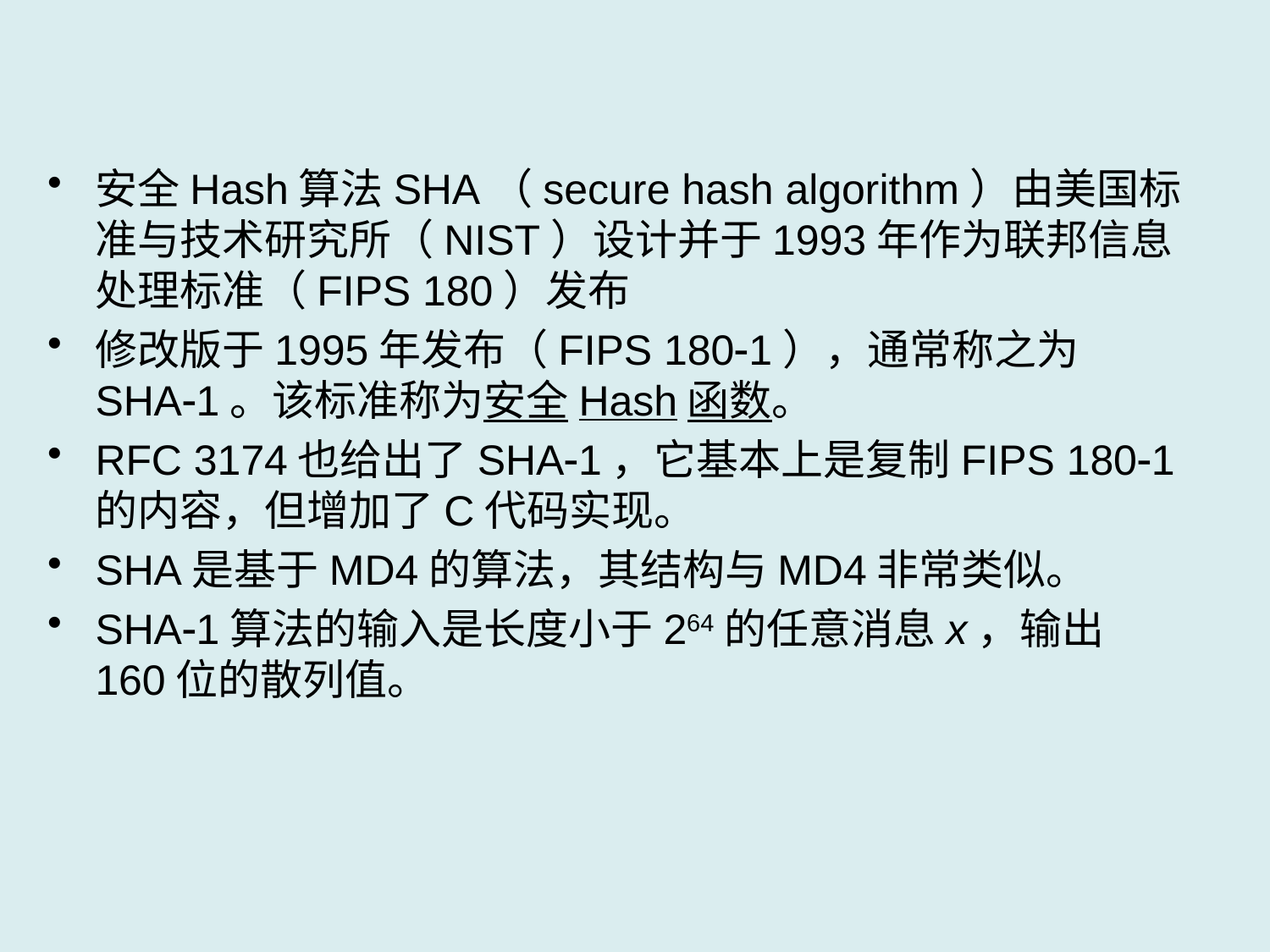

安全Hash算法SHA（secure hash algorithm）由美国标准与技术研究所（NIST）设计并于1993年作为联邦信息处理标准（FIPS 180）发布
修改版于1995年发布（FIPS 180−1），通常称之为SHA−1。该标准称为安全Hash函数。
RFC 3174也给出了SHA−1，它基本上是复制FIPS 180−1的内容，但增加了C代码实现。
SHA是基于MD4的算法，其结构与MD4非常类似。
SHA−1算法的输入是长度小于264的任意消息x，输出160位的散列值。